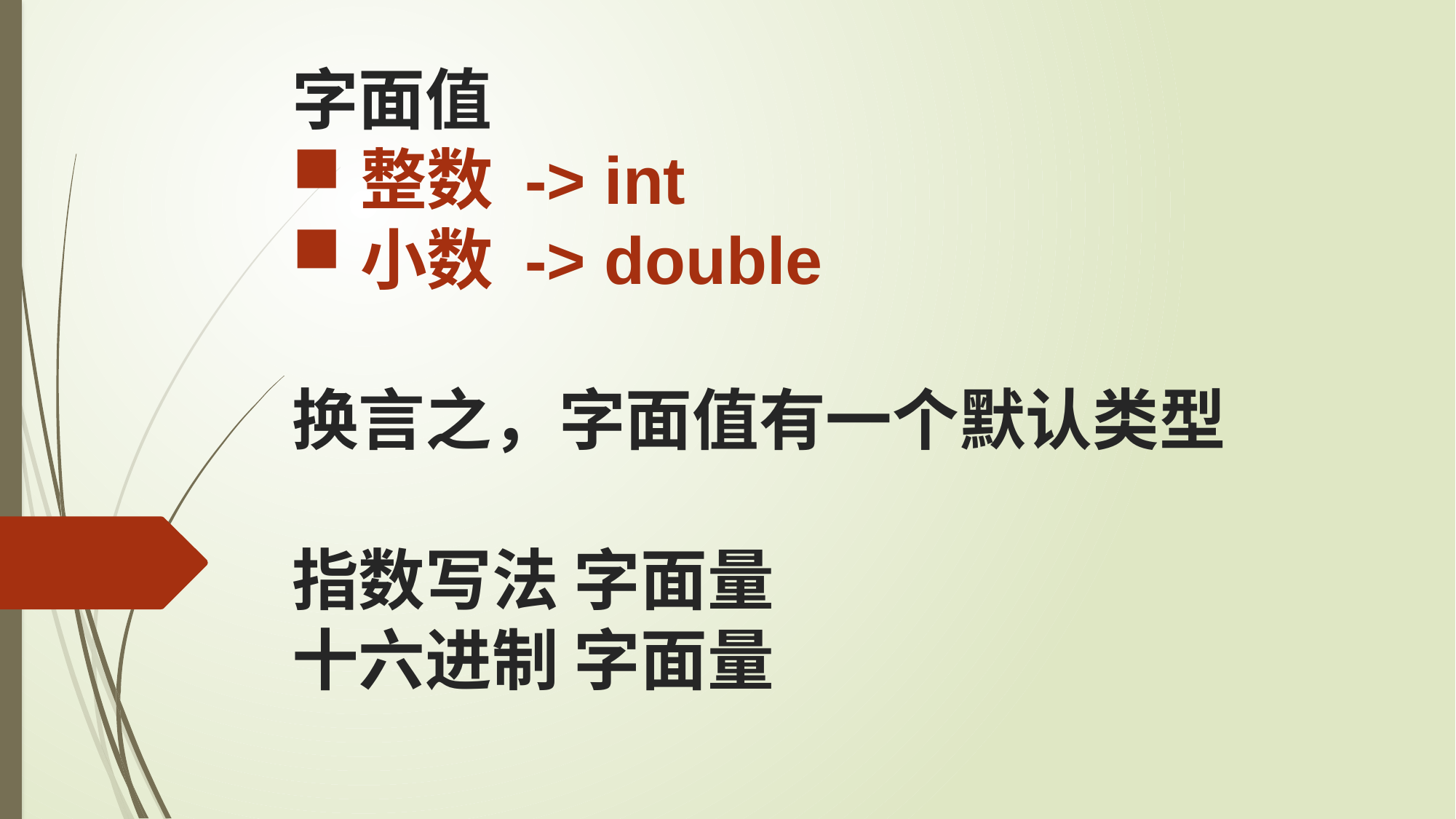

字面值
整数 -> int
小数 -> double

换言之，字面值有一个默认类型

指数写法 字面量
十六进制 字面量